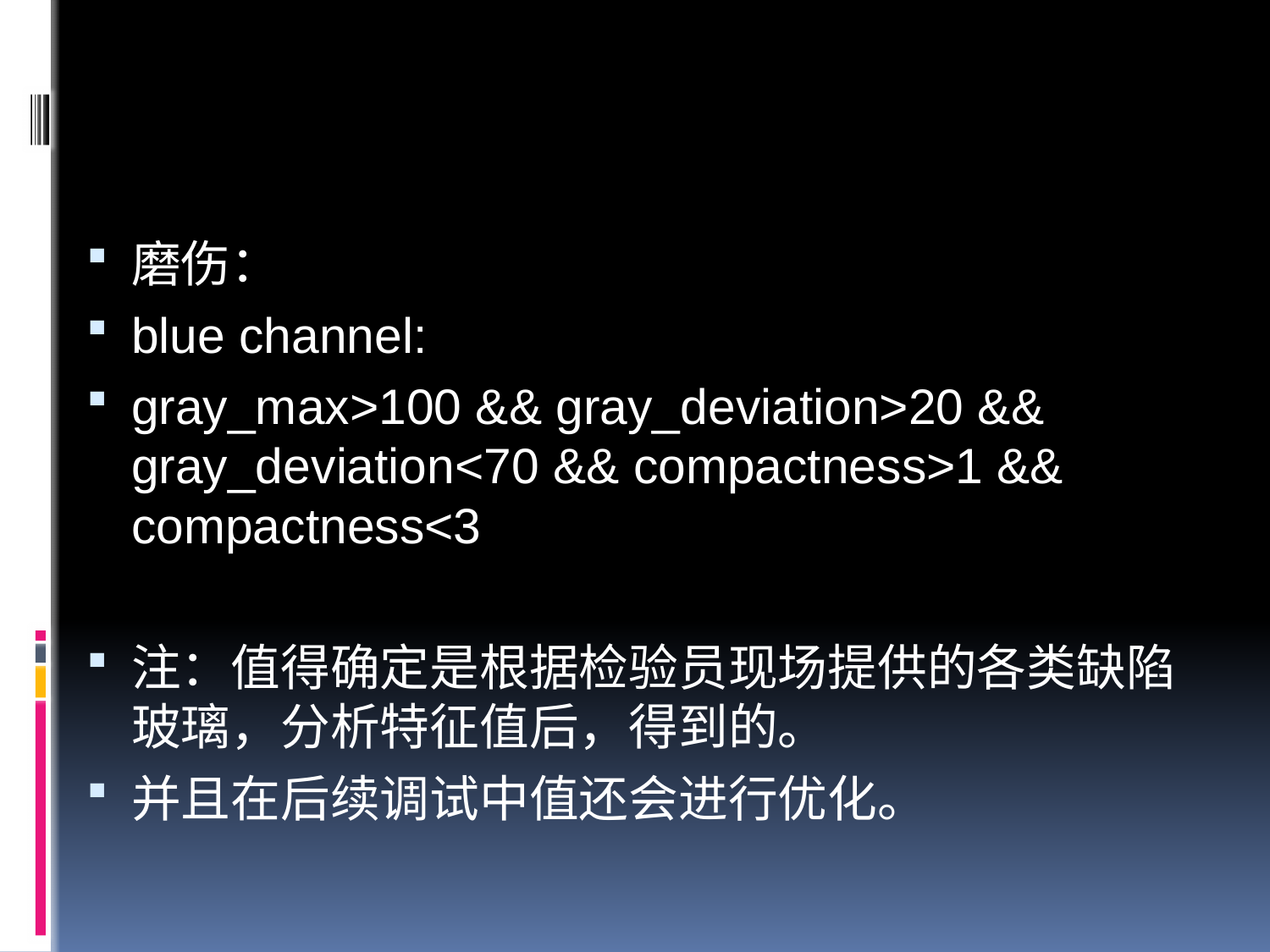

磨伤：
blue channel:
gray_max>100 && gray_deviation>20 && gray_deviation<70 && compactness>1 && compactness<3

注：值得确定是根据检验员现场提供的各类缺陷玻璃，分析特征值后，得到的。
并且在后续调试中值还会进行优化。